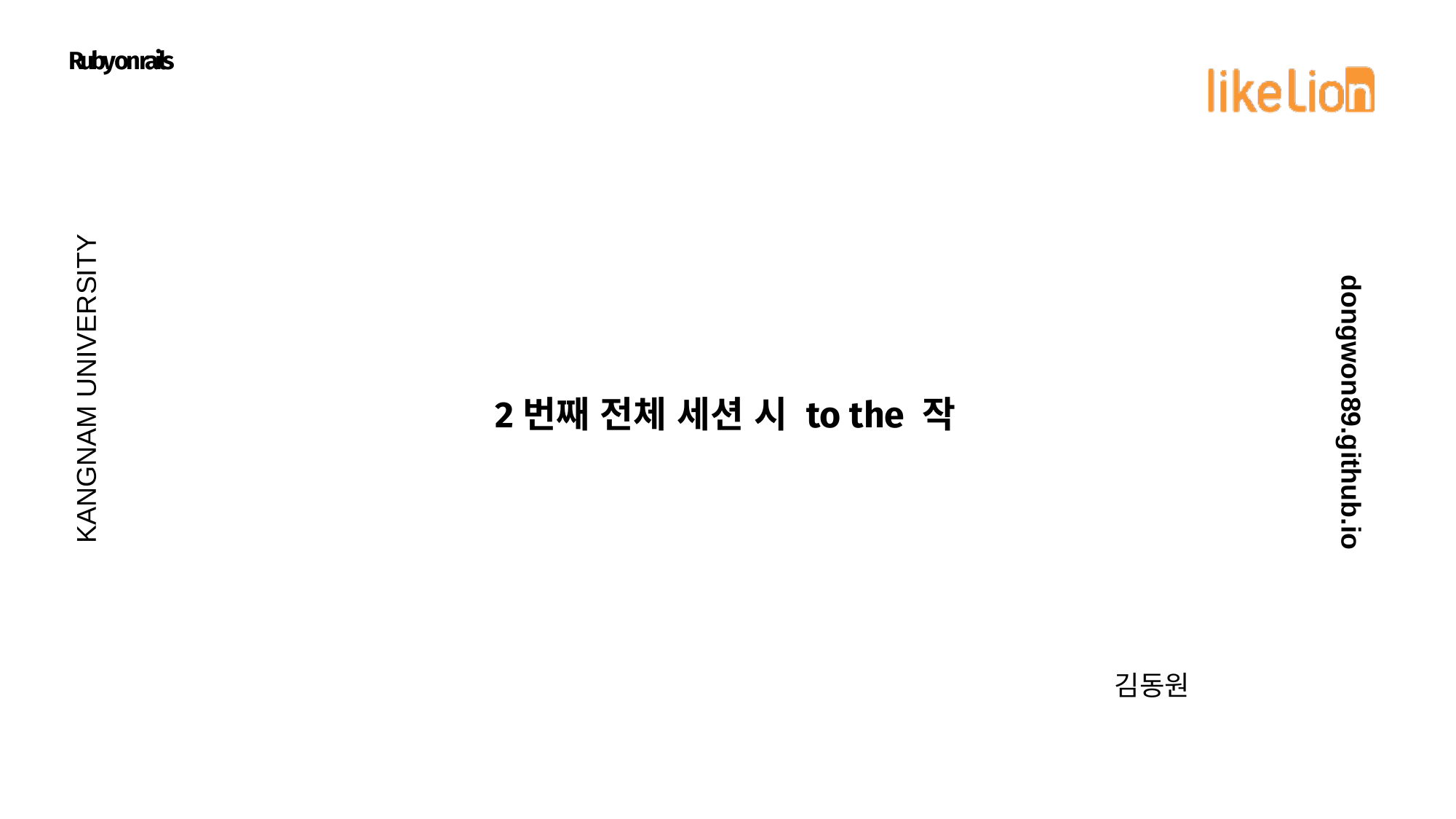

Ruby on rails

KANGNAM UNIVERSITY
dongwon89.github.io
2번째 전체 세션 시 to the 작
김동원